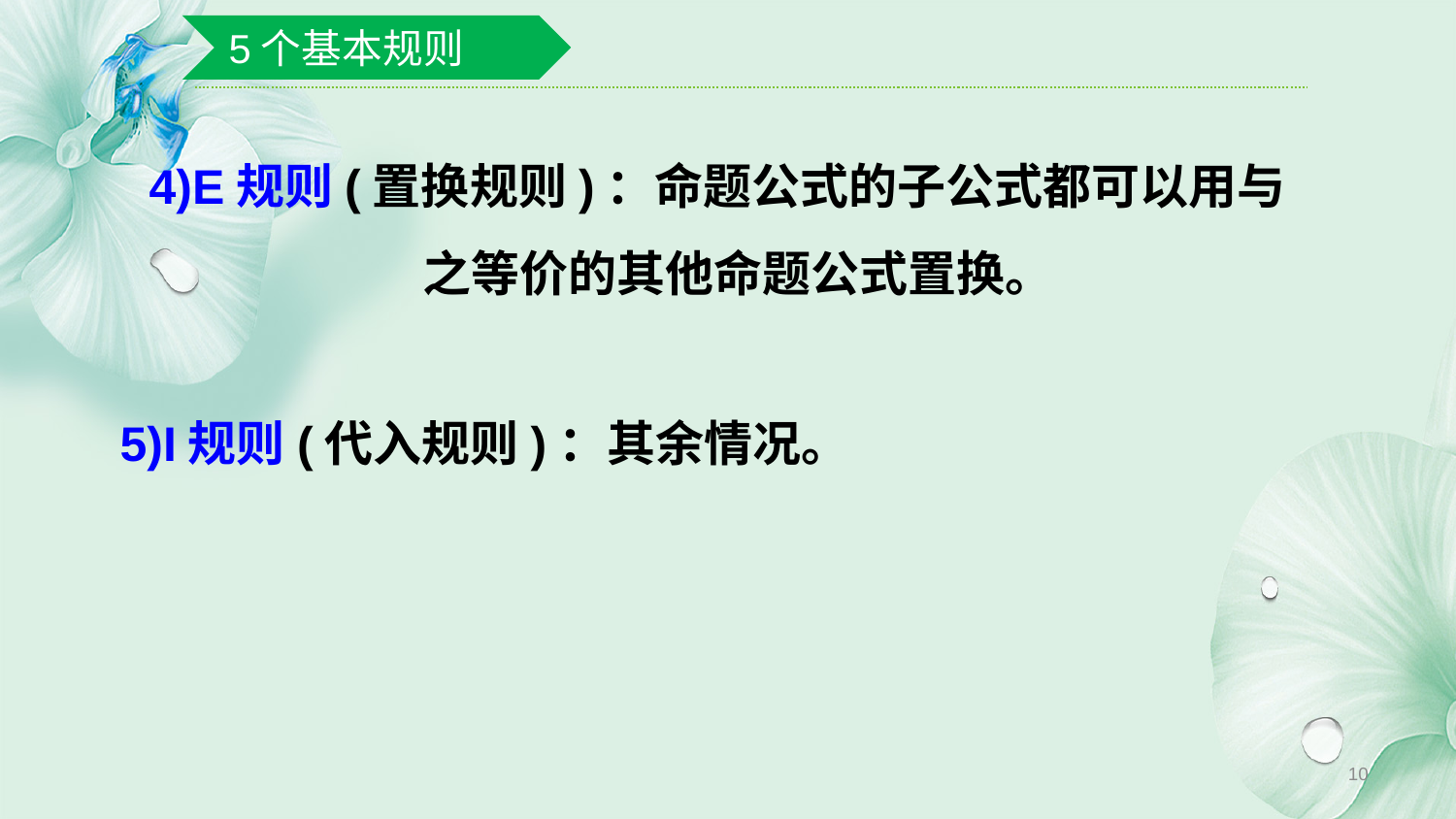

5个基本规则
4)E规则(置换规则)：命题公式的子公式都可以用与
                        之等价的其他命题公式置换。
5)I规则(代入规则)：其余情况。
10